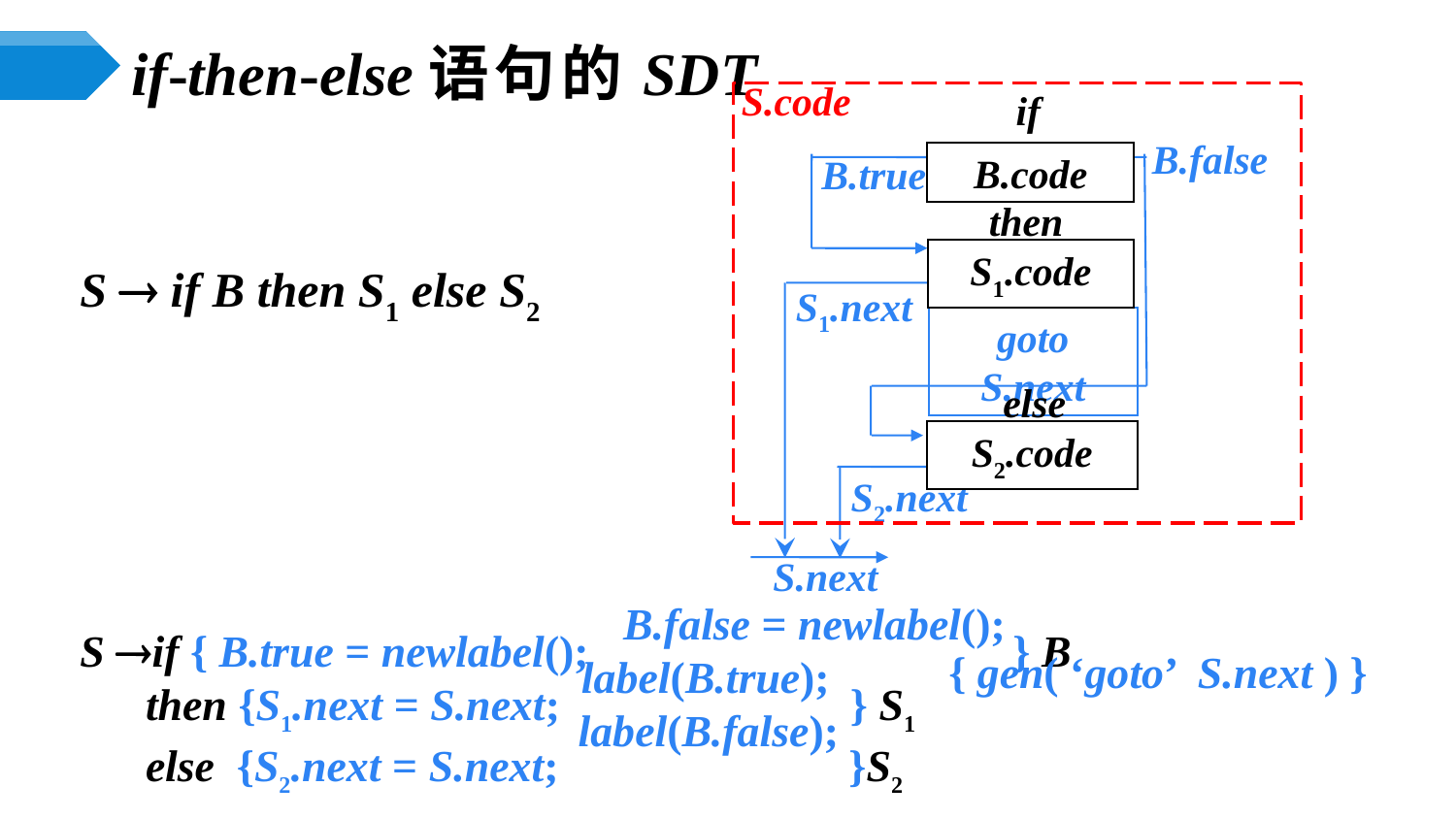

# if-then-else语句的SDT
S.code

if
B.false
B.code
B.true

then
S1.code

S1.next

goto S.next
else

S2.code

S2.next

S.next

S → if B then S1 else S2

S →if { B.true = newlabel();                                      } B
	  then {S1.next = S.next;                          } S1
	  else  {S2.next = S.next;                          }S2
B.false = newlabel();
 { gen( ‘goto’  S.next ) }
label(B.true);
label(B.false);